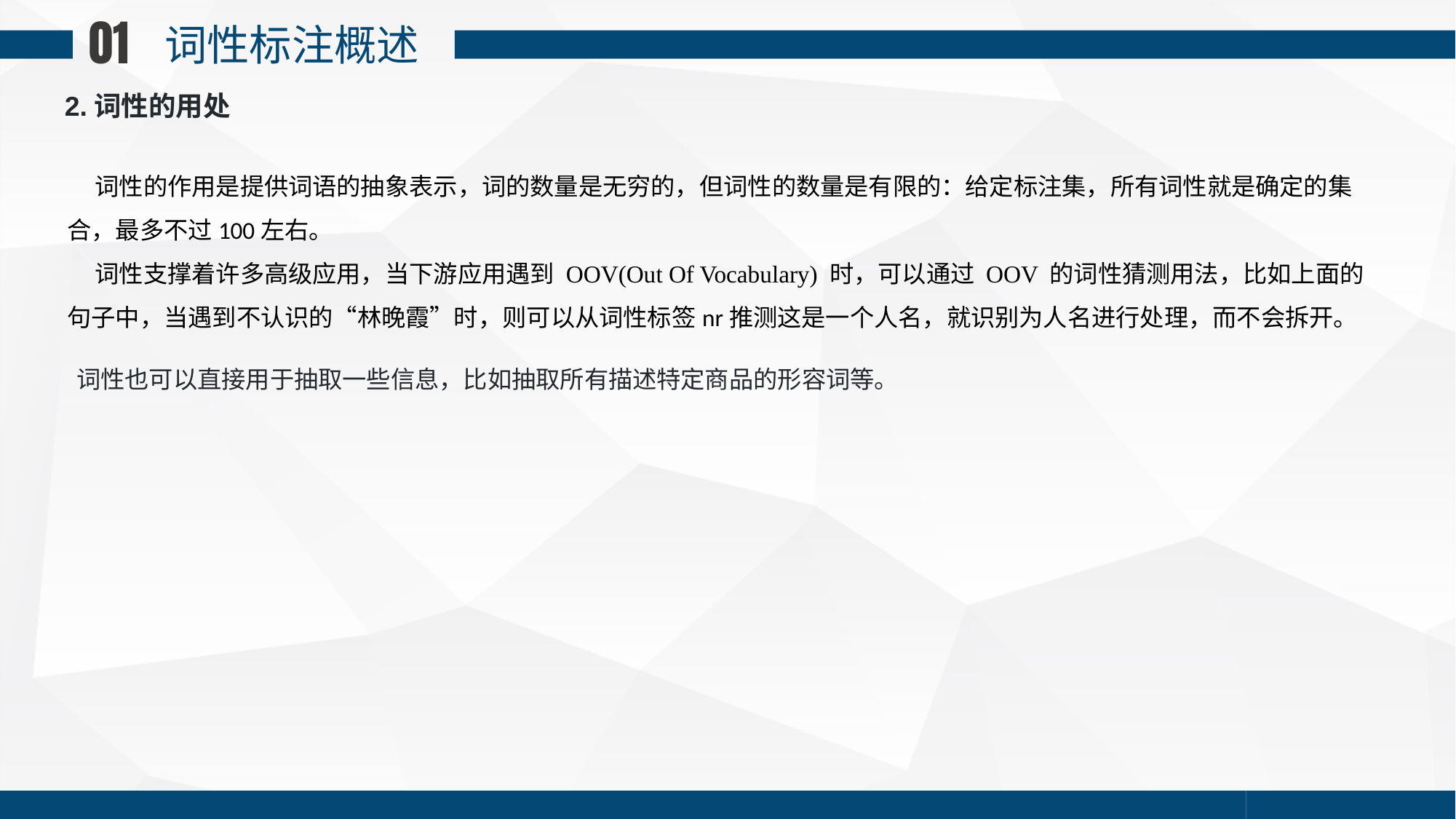

01
词性标注概述

2.词性的用处
    词性的作用是提供词语的抽象表示，词的数量是无穷的，但词性的数量是有限的：给定标注集，所有词性就是确定的集合，最多不过100左右。
    词性支撑着许多高级应用，当下游应用遇到 OOV(Out Of Vocabulary) 时，可以通过 OOV 的词性猜测用法，比如上面的句子中，当遇到不认识的“林晚霞”时，则可以从词性标签nr推测这是一个人名，就识别为人名进行处理，而不会拆开。
词性也可以直接用于抽取一些信息，比如抽取所有描述特定商品的形容词等。